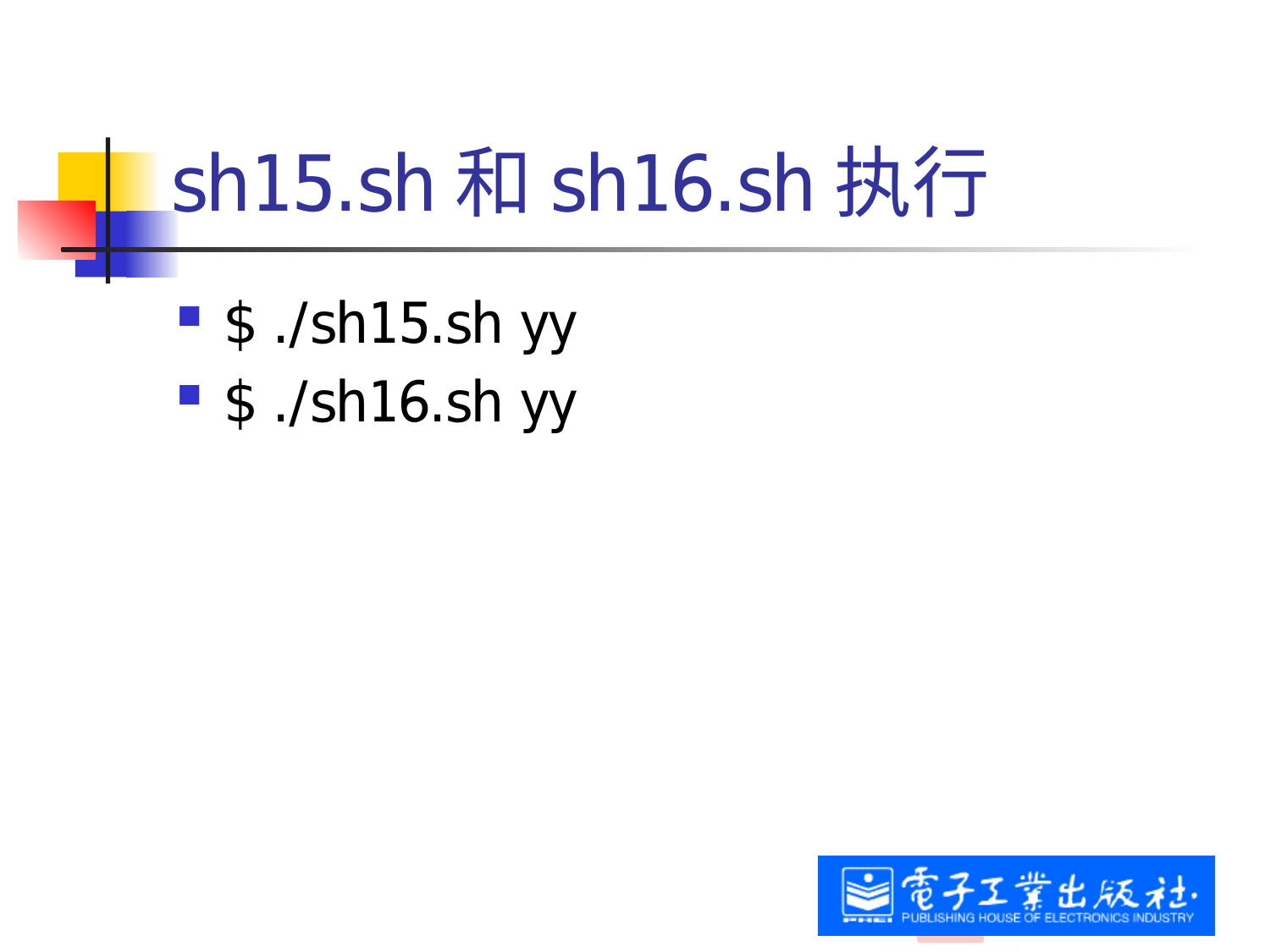

# sh15.sh和sh16.sh执行
$ ./sh15.sh yy
$ ./sh16.sh yy